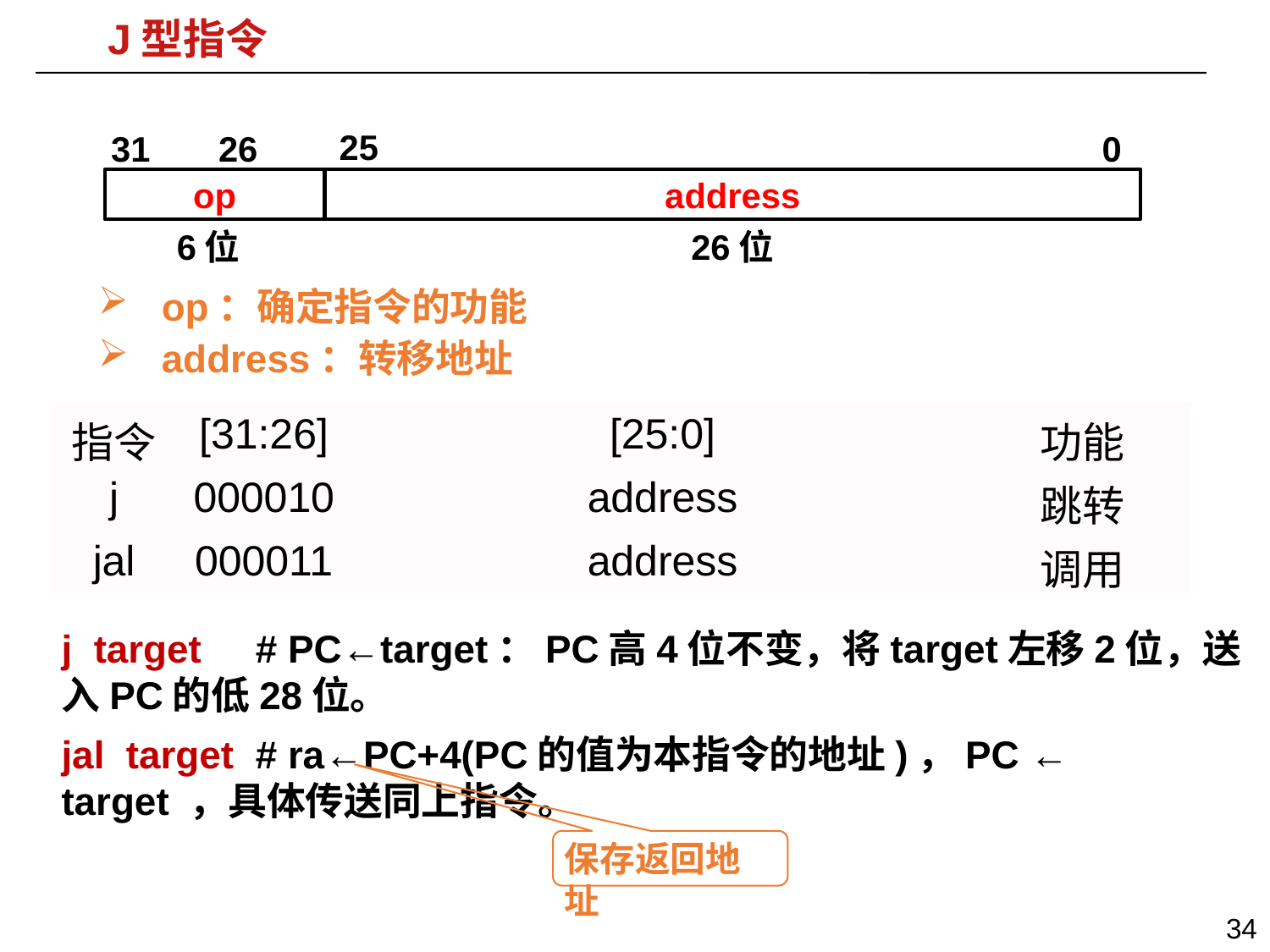

# J型指令
25
31       26

0
op
address
6位
26位

op：确定指令的功能
address：转移地址
| 指令 | [31:26] | [25:0] | 功能 |
| --- | --- | --- | --- |
| j | 000010 | address | 跳转 |
| jal | 000011 | address | 调用 |
j  target     # PC←target：PC高4位不变，将target左移2位，送入PC的低28位。
jal  target  # ra←PC+4(PC的值为本指令的地址)，PC ← target ，具体传送同上指令。
保存返回地址